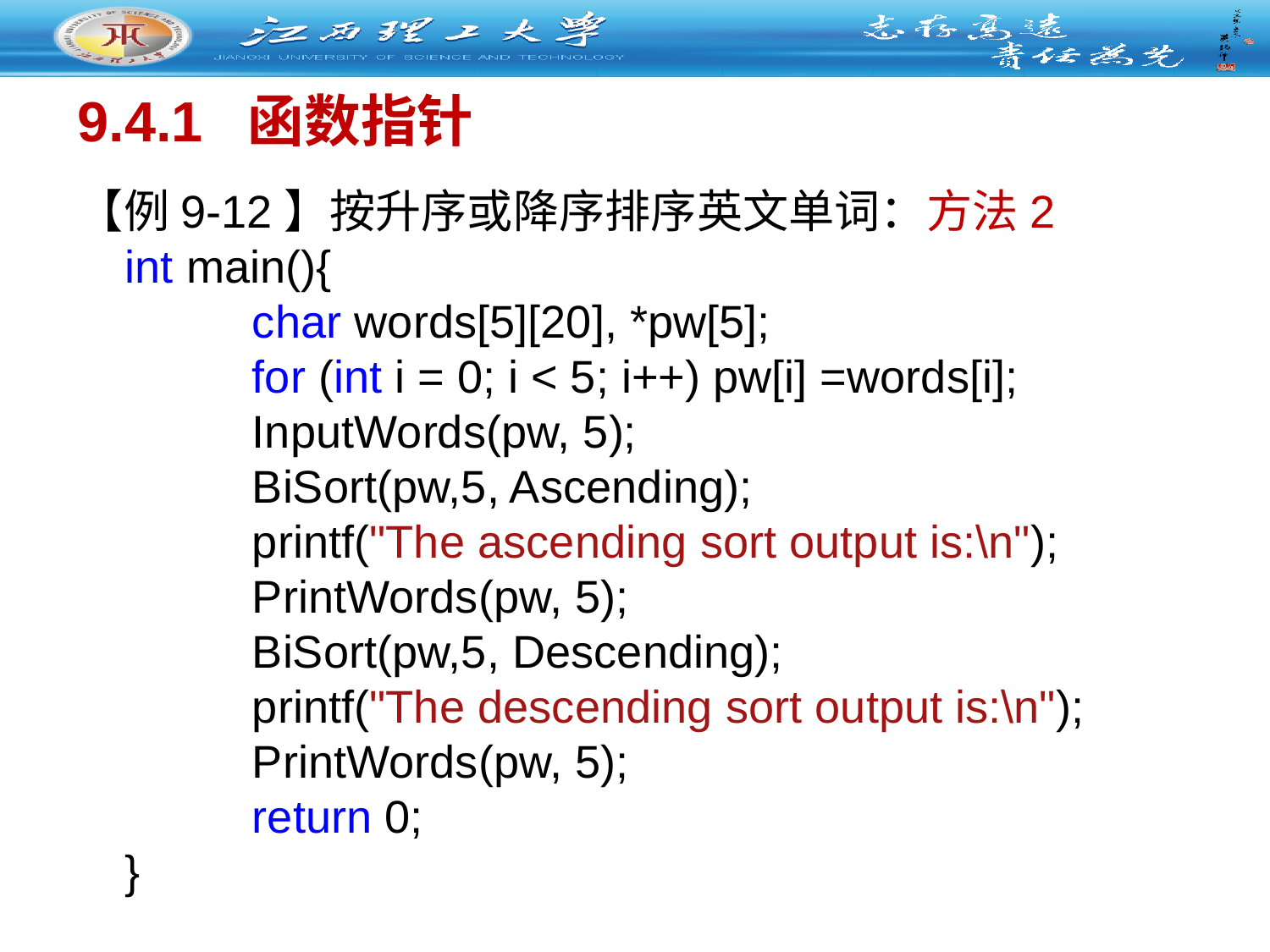

# 9.4.1  函数指针
【例9-12】按升序或降序排序英文单词：方法2
int main(){
 	char words[5][20], *pw[5];
 	for (int i = 0; i < 5; i++) pw[i] =words[i];
 	InputWords(pw, 5);
 	BiSort(pw,5, Ascending);
 	printf("The ascending sort output is:\n");
 	PrintWords(pw, 5);
 	BiSort(pw,5, Descending);
 	printf("The descending sort output is:\n");
 	PrintWords(pw, 5);
 	return 0;
}